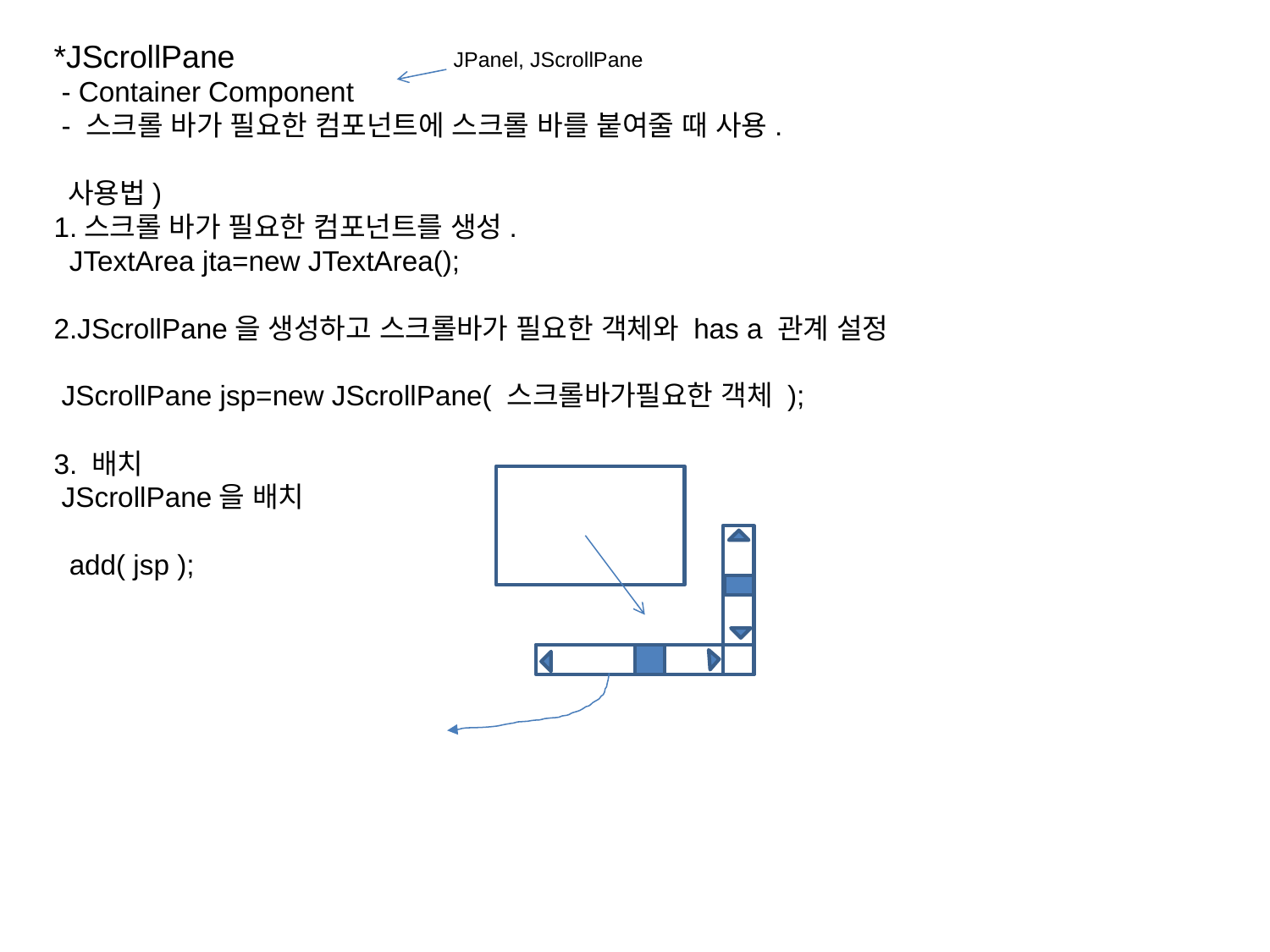

*JScrollPane
 - Container Component
 - 스크롤 바가 필요한 컴포넌트에 스크롤 바를 붙여줄 때 사용.

 사용법)
1.스크롤 바가 필요한 컴포넌트를 생성.
  JTextArea jta=new JTextArea();

2.JScrollPane을 생성하고 스크롤바가 필요한 객체와 has a 관계 설정

 JScrollPane jsp=new JScrollPane( 스크롤바가필요한 객체 );

3. 배치
 JScrollPane을 배치

  add( jsp );

JPanel, JScrollPane